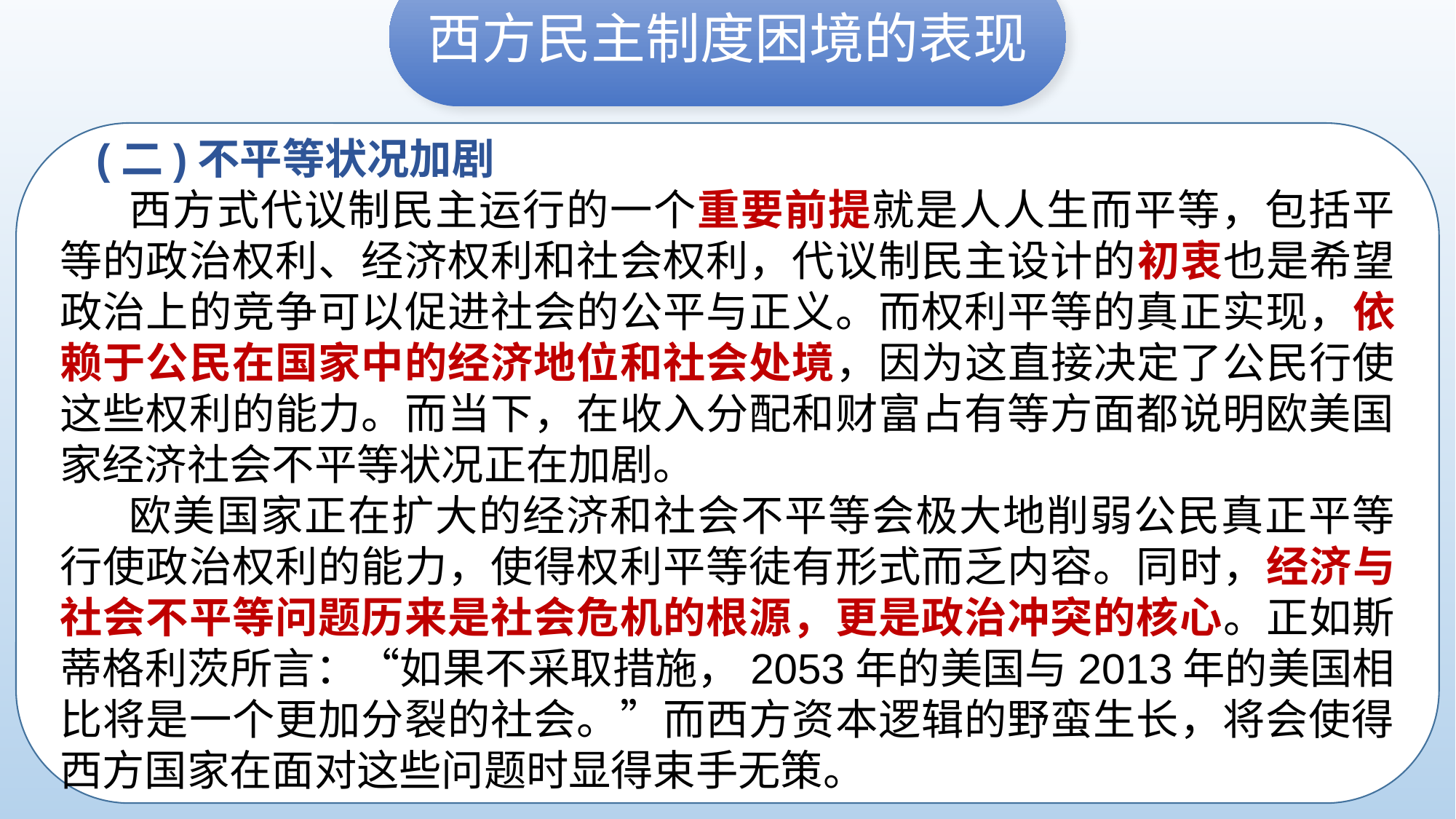

西方民主制度困境的表现
(二)不平等状况加剧
  西方式代议制民主运行的一个重要前提就是人人生而平等，包括平等的政治权利、经济权利和社会权利，代议制民主设计的初衷也是希望政治上的竞争可以促进社会的公平与正义。而权利平等的真正实现，依赖于公民在国家中的经济地位和社会处境，因为这直接决定了公民行使这些权利的能力。而当下，在收入分配和财富占有等方面都说明欧美国家经济社会不平等状况正在加剧。
  欧美国家正在扩大的经济和社会不平等会极大地削弱公民真正平等行使政治权利的能力，使得权利平等徒有形式而乏内容。同时，经济与社会不平等问题历来是社会危机的根源，更是政治冲突的核心。正如斯蒂格利茨所言：“如果不采取措施，2053年的美国与2013年的美国相比将是一个更加分裂的社会。”而西方资本逻辑的野蛮生长，将会使得西方国家在面对这些问题时显得束手无策。